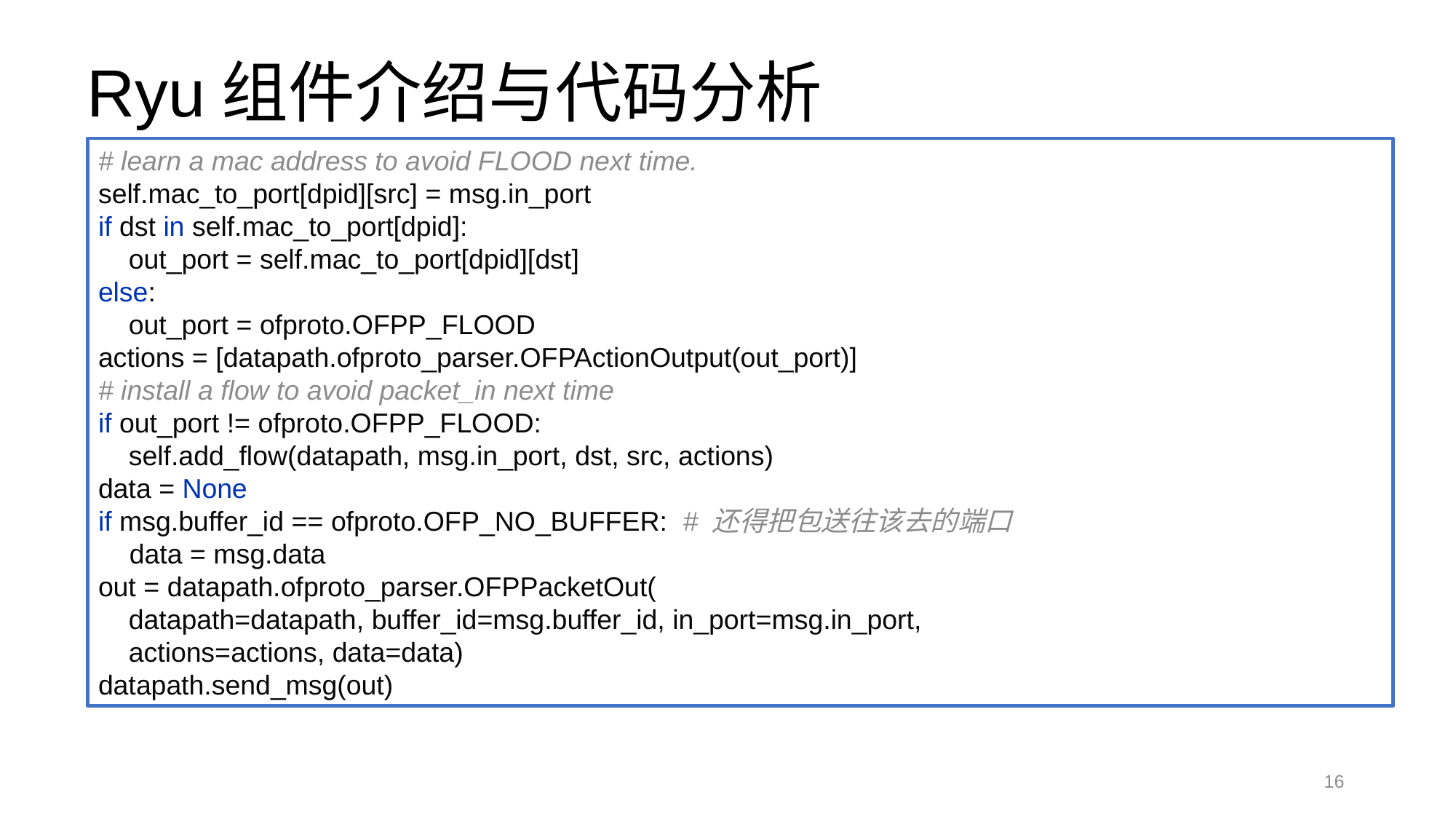

# Ryu组件介绍与代码分析
# learn a mac address to avoid FLOOD next time. self.mac_to_port[dpid][src] = msg.in_port if dst in self.mac_to_port[dpid]: out_port = self.mac_to_port[dpid][dst] else: out_port = ofproto.OFPP_FLOOD actions = [datapath.ofproto_parser.OFPActionOutput(out_port)] # install a flow to avoid packet_in next time if out_port != ofproto.OFPP_FLOOD: self.add_flow(datapath, msg.in_port, dst, src, actions) data = None if msg.buffer_id == ofproto.OFP_NO_BUFFER:  # 还得把包送往该去的端口 data = msg.data out = datapath.ofproto_parser.OFPPacketOut( datapath=datapath, buffer_id=msg.buffer_id, in_port=msg.in_port, actions=actions, data=data) datapath.send_msg(out)
16